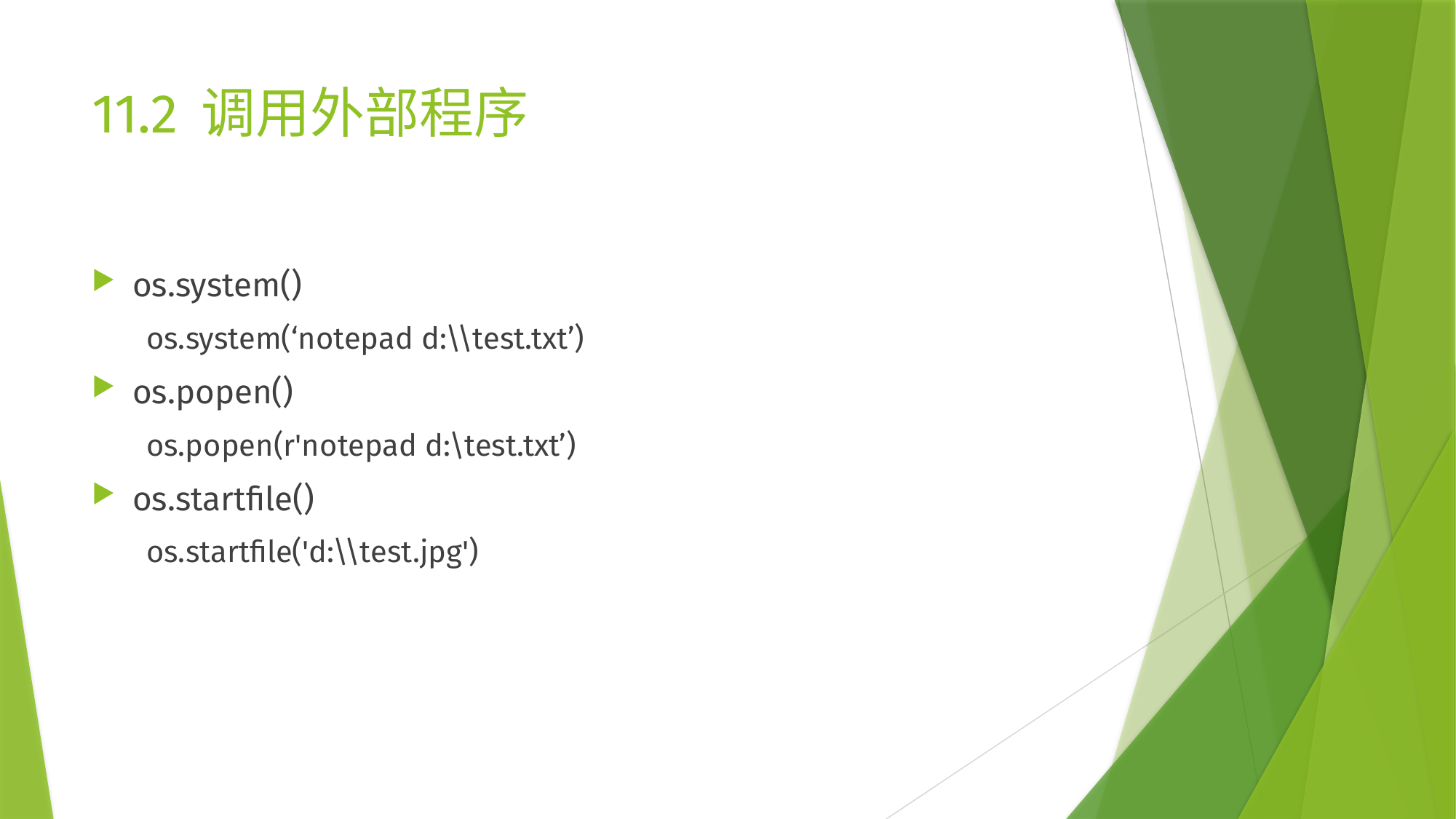

# 11.2	调用外部程序
os.system()
os.system(‘notepad d:\\test.txt’)
os.popen()
os.popen(r'notepad d:\test.txt’)
os.startfile()
os.startfile('d:\\test.jpg')